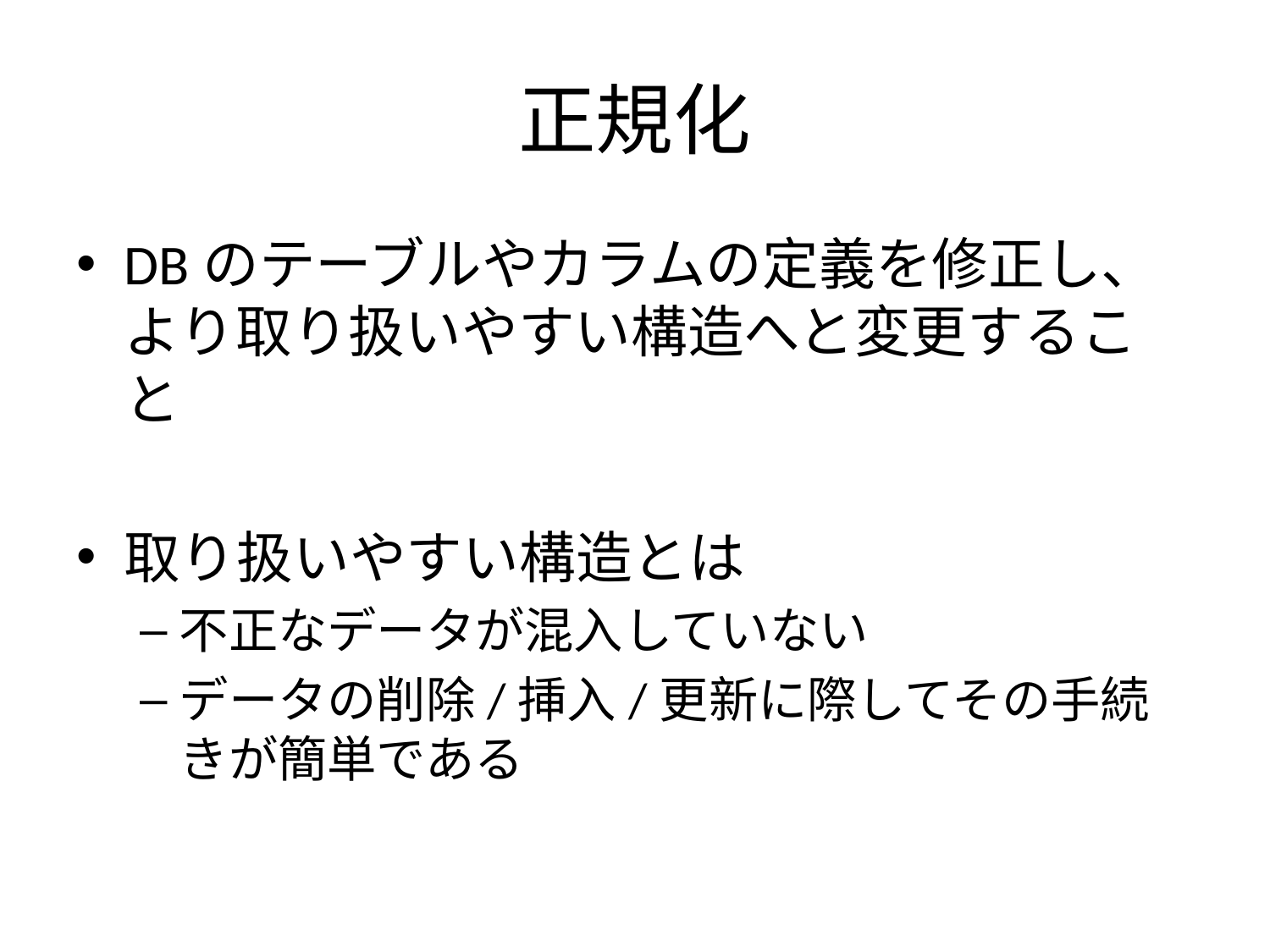

# 正規化
DBのテーブルやカラムの定義を修正し、より取り扱いやすい構造へと変更すること

取り扱いやすい構造とは
不正なデータが混入していない
データの削除/挿入/更新に際してその手続きが簡単である